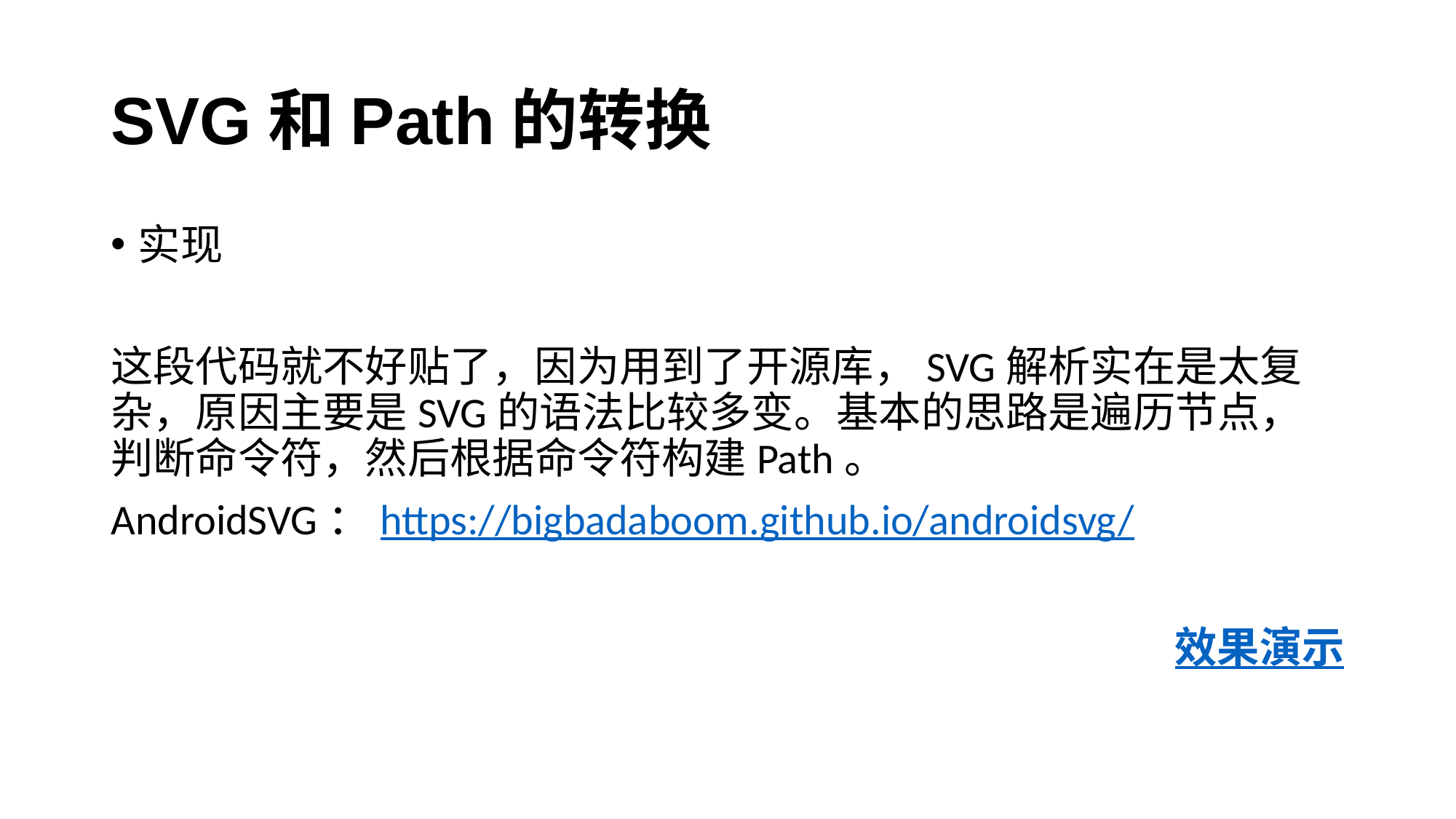

# SVG和Path的转换
实现

这段代码就不好贴了，因为用到了开源库，SVG解析实在是太复杂，原因主要是SVG的语法比较多变。基本的思路是遍历节点，判断命令符，然后根据命令符构建Path。
AndroidSVG：https://bigbadaboom.github.io/androidsvg/

效果演示